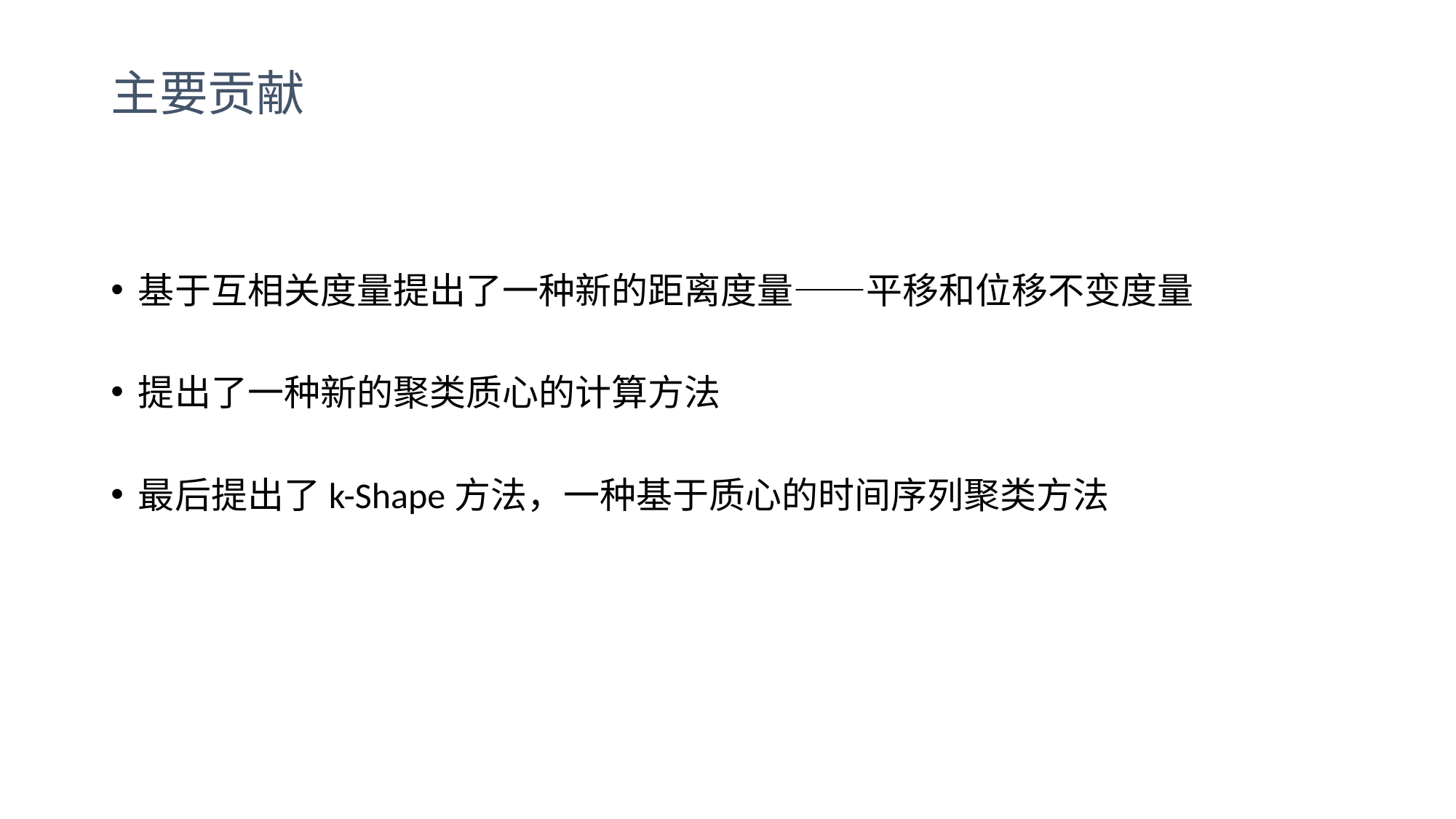

# 主要贡献
基于互相关度量提出了一种新的距离度量——平移和位移不变度量
提出了一种新的聚类质心的计算方法
最后提出了k-Shape方法，一种基于质心的时间序列聚类方法